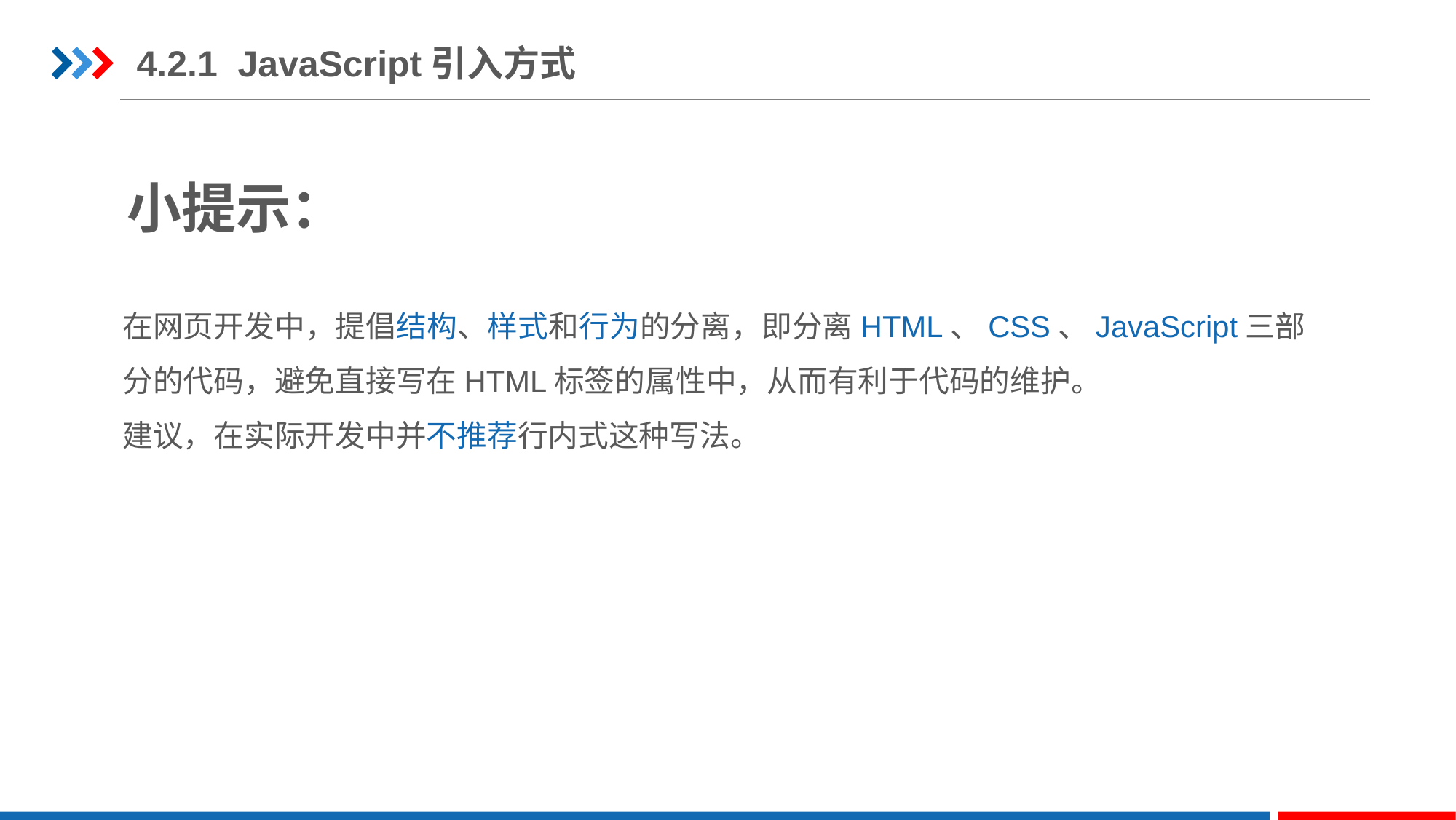

4.2.1  JavaScript引入方式
小提示：
在网页开发中，提倡结构、样式和行为的分离，即分离HTML、CSS、JavaScript三部分的代码，避免直接写在HTML标签的属性中，从而有利于代码的维护。
建议，在实际开发中并不推荐行内式这种写法。